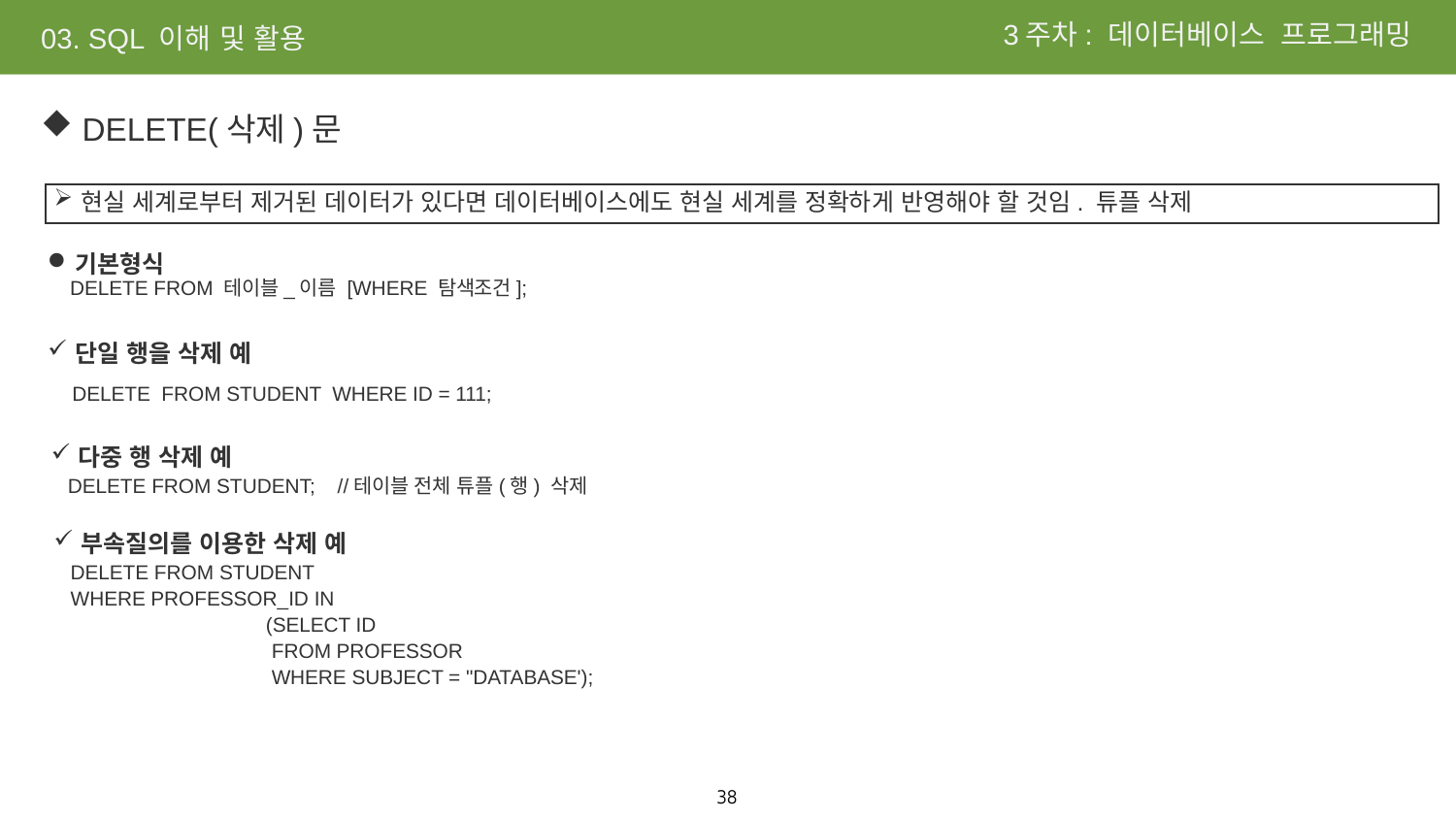

3주차: 데이터베이스  프로그래밍
03. SQL 이해 및 활용
 DELETE(삭제)문
현실 세계로부터 제거된 데이터가 있다면 데이터베이스에도 현실 세계를 정확하게 반영해야 할 것임. 튜플 삭제
기본형식
    DELETE FROM 테이블_이름 [WHERE 탐색조건];
단일 행을 삭제 예
DELETE  FROM STUDENT  WHERE ID = 111;
다중 행 삭제 예
   DELETE FROM STUDENT;    //테이블 전체 튜플(행) 삭제
부속질의를 이용한 삭제 예
   DELETE FROM STUDENT
   WHERE PROFESSOR_ID IN
                                      (SELECT ID
                                       FROM PROFESSOR
                                       WHERE SUBJECT = "DATABASE');
38